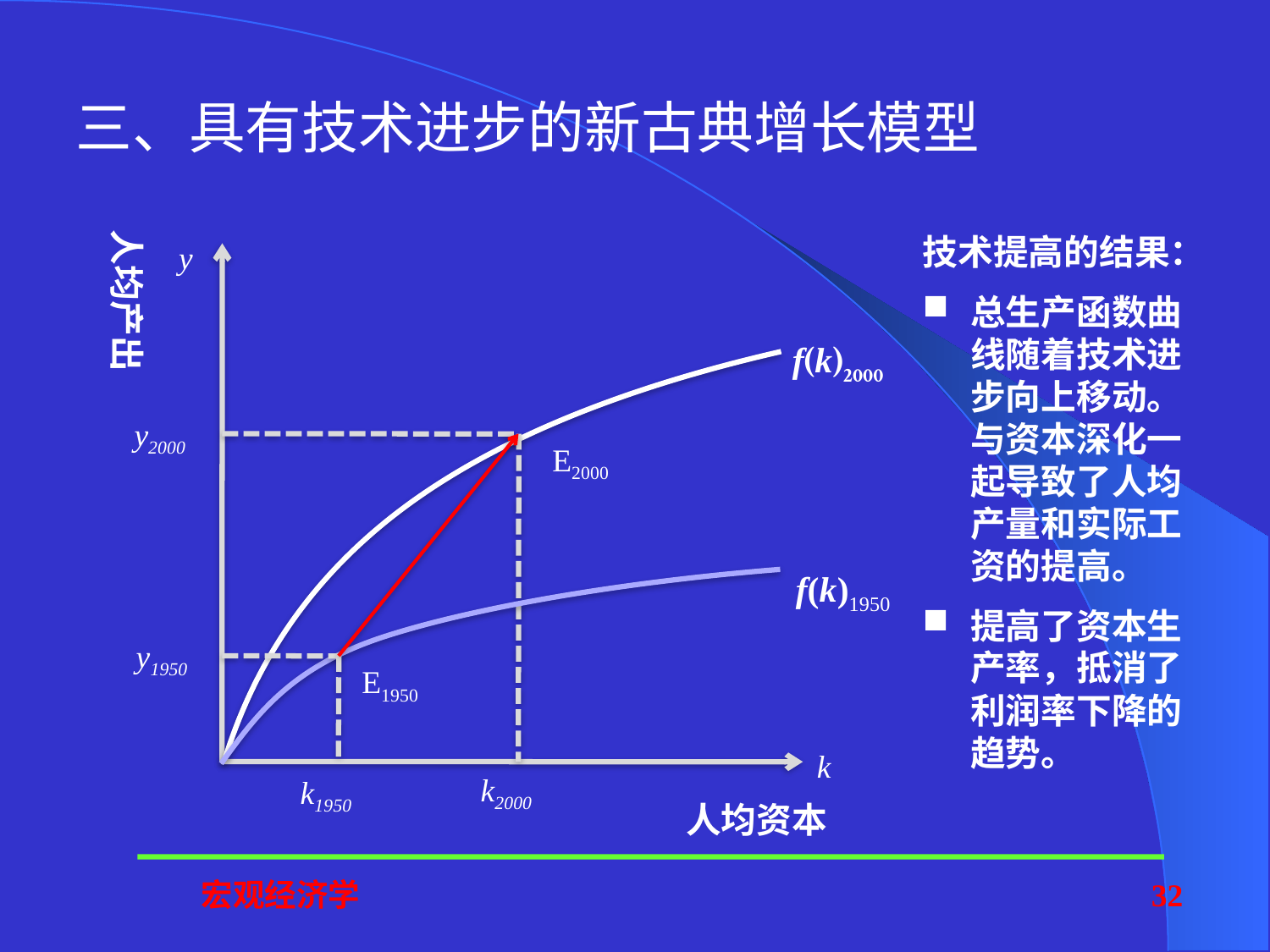

三、具有技术进步的新古典增长模型
人均产出
技术提高的结果：
总生产函数曲线随着技术进步向上移动。与资本深化一起导致了人均产量和实际工资的提高。
提高了资本生产率，抵消了利润率下降的趋势。
y
f(k)2000

y2000
E2000
f(k)1950

y1950
E1950
k
k2000
k1950
人均资本